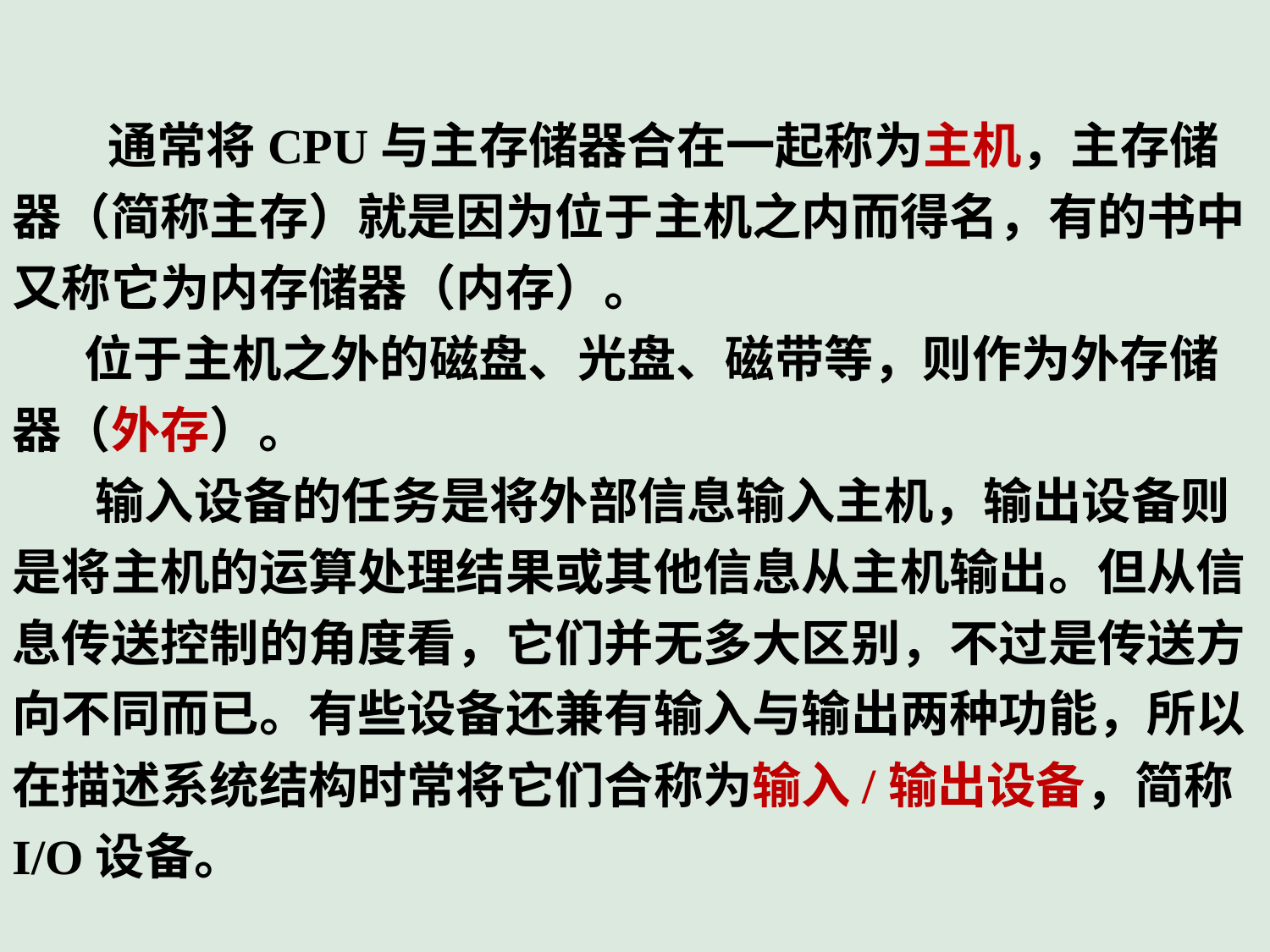

通常将CPU与主存储器合在一起称为主机，主存储器（简称主存）就是因为位于主机之内而得名，有的书中又称它为内存储器（内存）。
  位于主机之外的磁盘、光盘、磁带等，则作为外存储器（外存）。
   输入设备的任务是将外部信息输入主机，输出设备则是将主机的运算处理结果或其他信息从主机输出。但从信息传送控制的角度看，它们并无多大区别，不过是传送方向不同而已。有些设备还兼有输入与输出两种功能，所以在描述系统结构时常将它们合称为输入/输出设备，简称I/O设备。